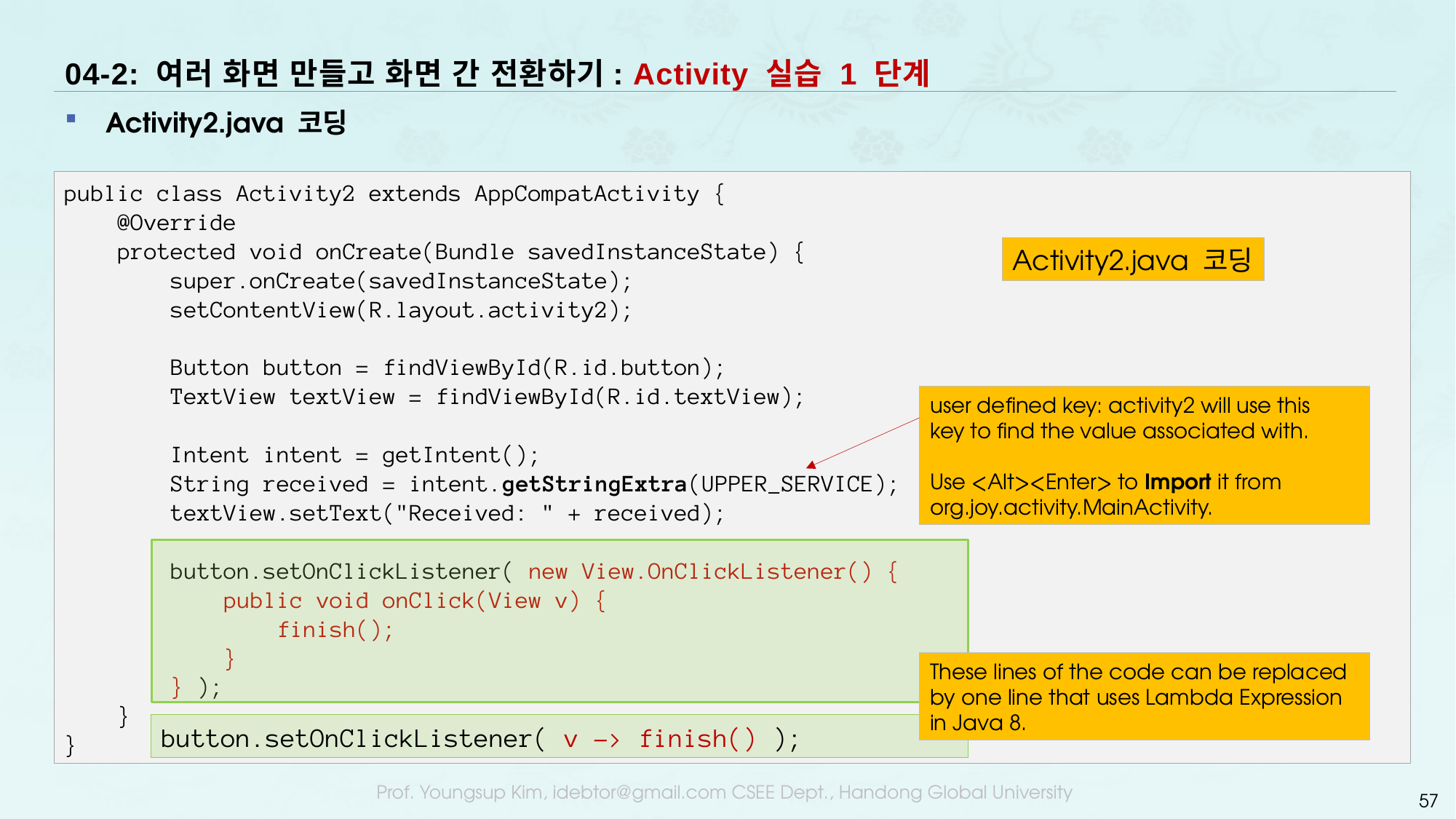

# 04-2: 여러 화면 만들고 화면 간 전환하기: Activity 실습 1 단계
Activity2.java 코딩
public class Activity2 extends AppCompatActivity {
    @Override
    protected void onCreate(Bundle savedInstanceState) {
        super.onCreate(savedInstanceState);
        setContentView(R.layout.activity2);

        Button button = findViewById(R.id.button);
        TextView textView = findViewById(R.id.textView);

        Intent intent = getIntent();
        String received = intent.getStringExtra(UPPER_SERVICE);
        textView.setText("Received: " + received);

        button.setOnClickListener( new View.OnClickListener() {
            public void onClick(View v) {
                finish();
            }
        } );
    }
}
Activity2.java 코딩
user defined key: activity2 will use this
key to find the value associated with.

Use <Alt><Enter> to Import it from
org.joy.activity.MainActivity.

These lines of the code can be replaced by one line that uses Lambda Expression in Java 8.
button.setOnClickListener( v -> finish() );
57